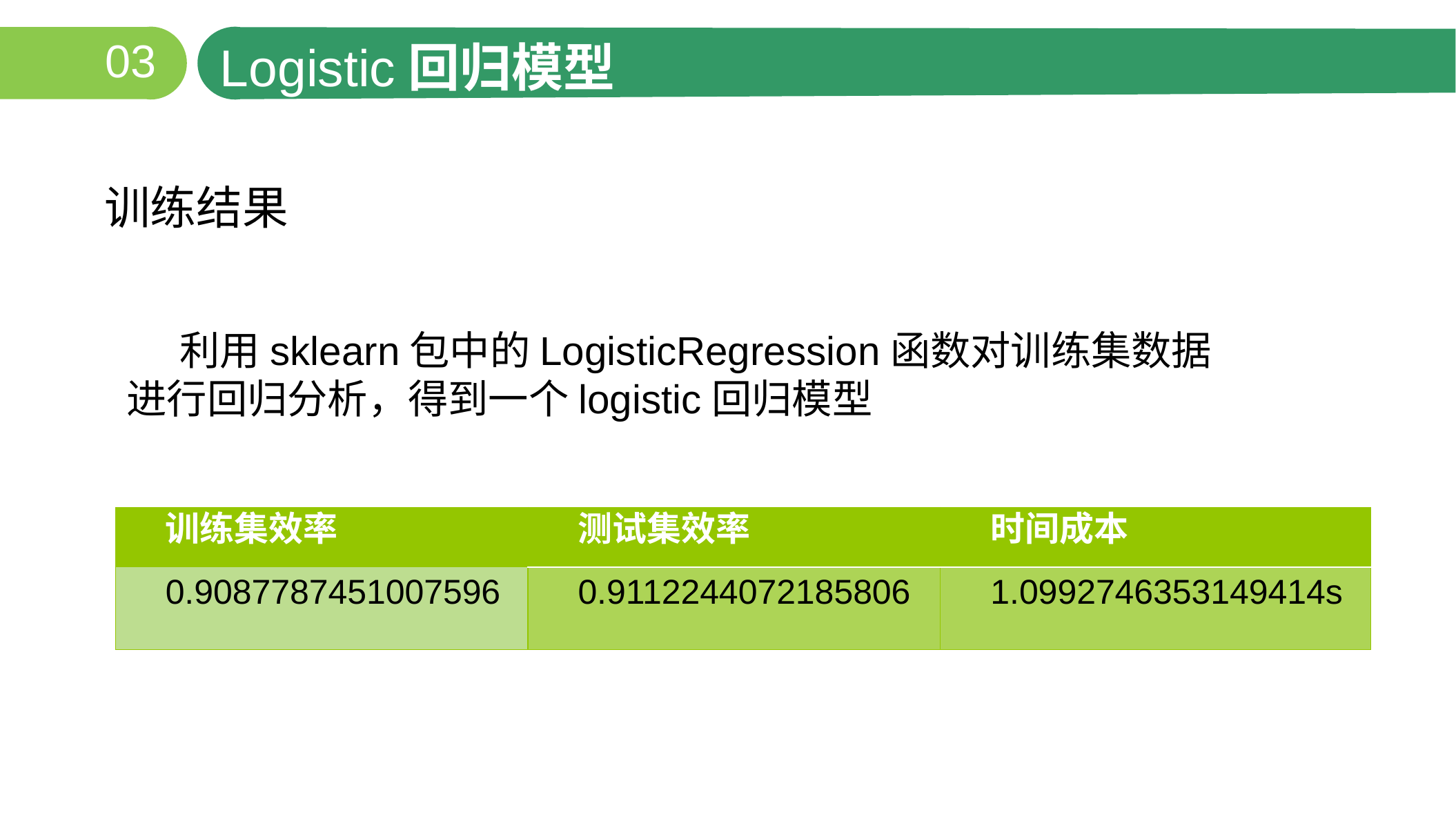

03

Logistic回归模型
训练结果
 利用sklearn包中的LogisticRegression函数对训练集数据进行回归分析，得到一个logistic回归模型
| 训练集效率 | 测试集效率 | 时间成本 |
| --- | --- | --- |
| 0.9087787451007596 | 0.9112244072185806 | 1.0992746353149414s |